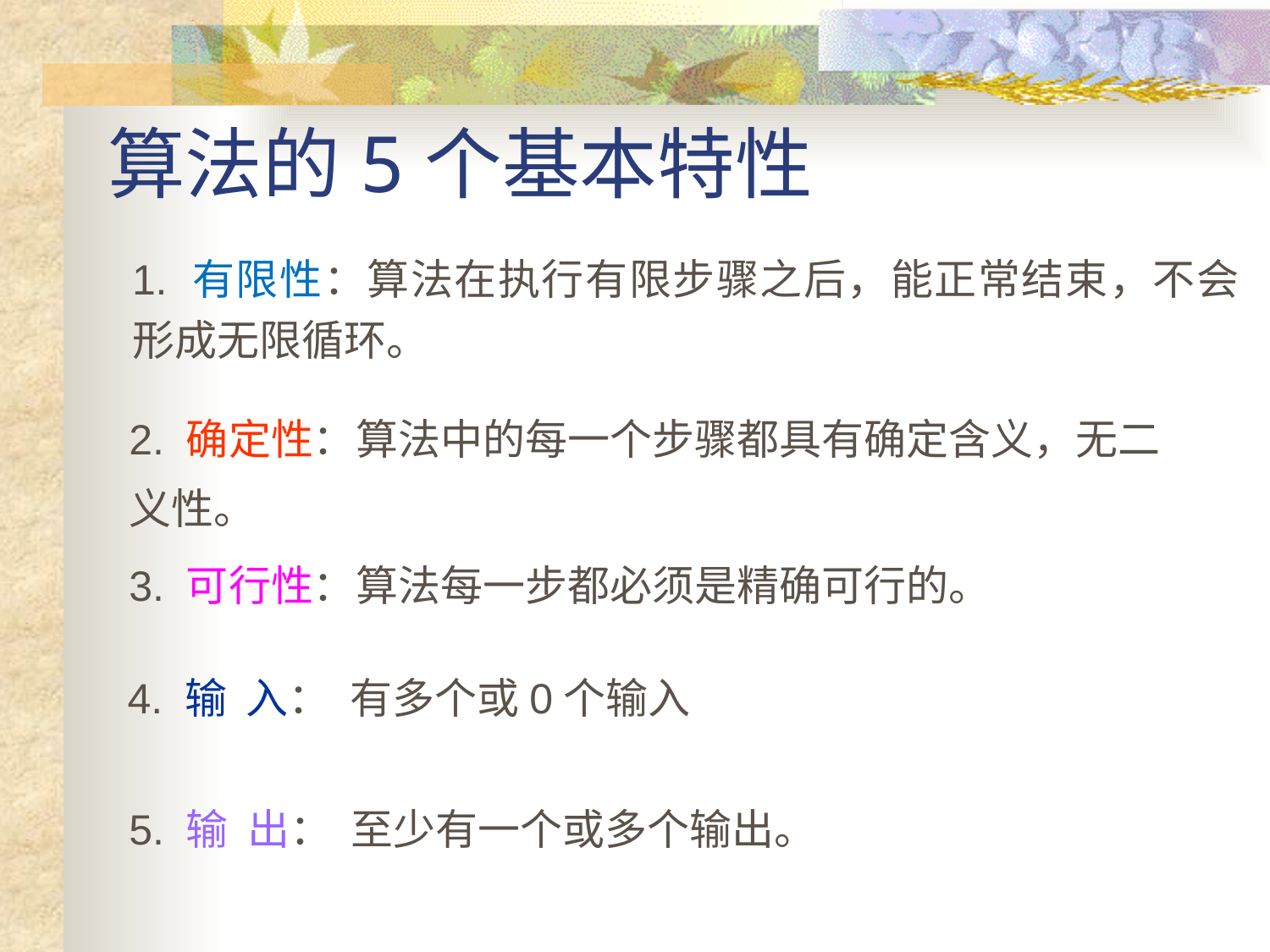

# 算法的5个基本特性
1. 有限性：算法在执行有限步骤之后，能正常结束，不会形成无限循环。
2. 确定性：算法中的每一个步骤都具有确定含义，无二
义性。
3. 可行性：算法每一步都必须是精确可行的。
4. 输  入：  有多个或0个输入
5. 输  出：  至少有一个或多个输出。